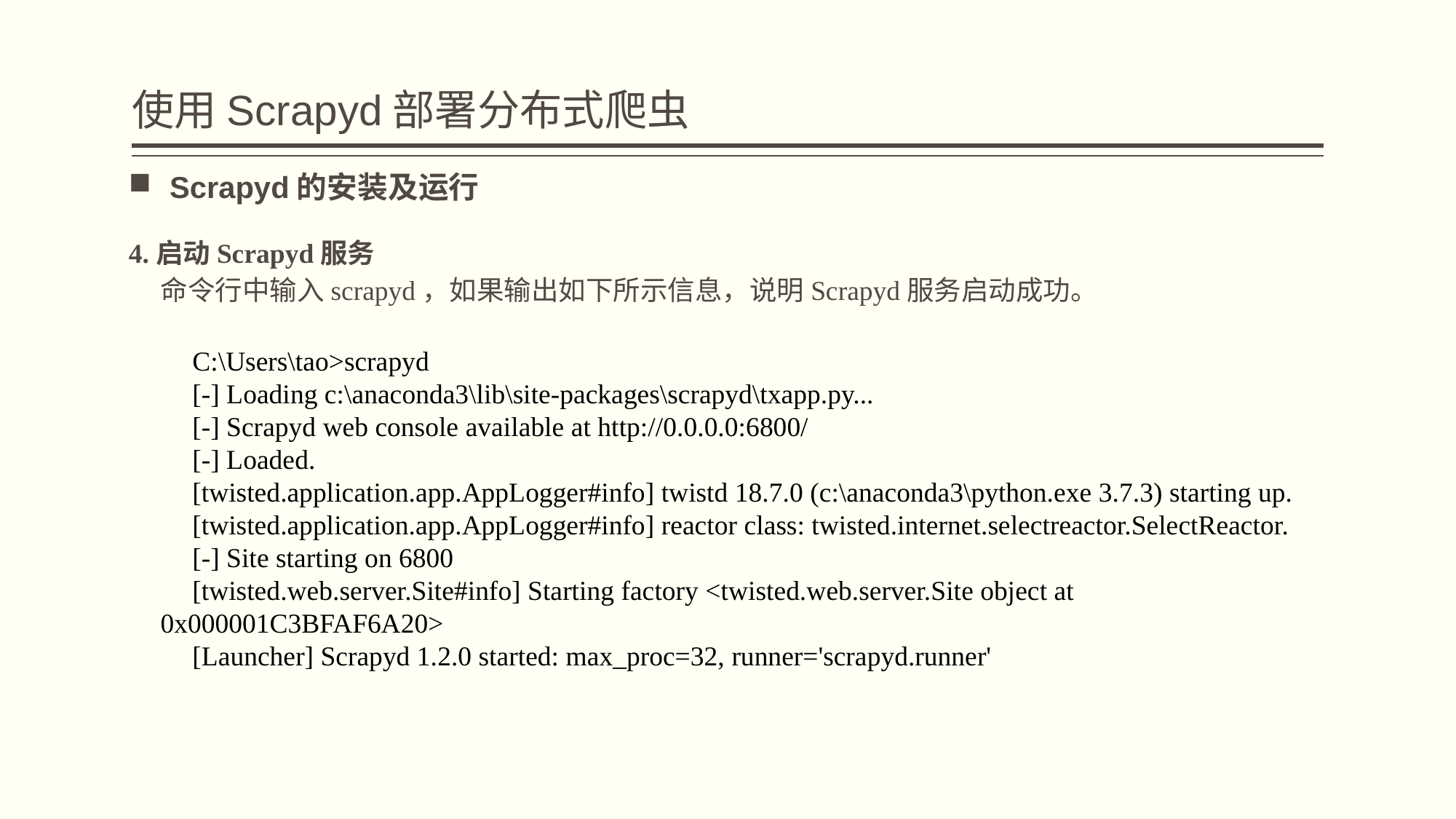

# 使用Scrapyd部署分布式爬虫
Scrapyd的安装及运行
4.启动Scrapyd服务
命令行中输入scrapyd，如果输出如下所示信息，说明Scrapyd服务启动成功。

C:\Users\tao>scrapyd
[-] Loading c:\anaconda3\lib\site-packages\scrapyd\txapp.py...
[-] Scrapyd web console available at http://0.0.0.0:6800/
[-] Loaded.
[twisted.application.app.AppLogger#info] twistd 18.7.0 (c:\anaconda3\python.exe 3.7.3) starting up.
[twisted.application.app.AppLogger#info] reactor class: twisted.internet.selectreactor.SelectReactor.
[-] Site starting on 6800
[twisted.web.server.Site#info] Starting factory <twisted.web.server.Site object at 0x000001C3BFAF6A20>
[Launcher] Scrapyd 1.2.0 started: max_proc=32, runner='scrapyd.runner'